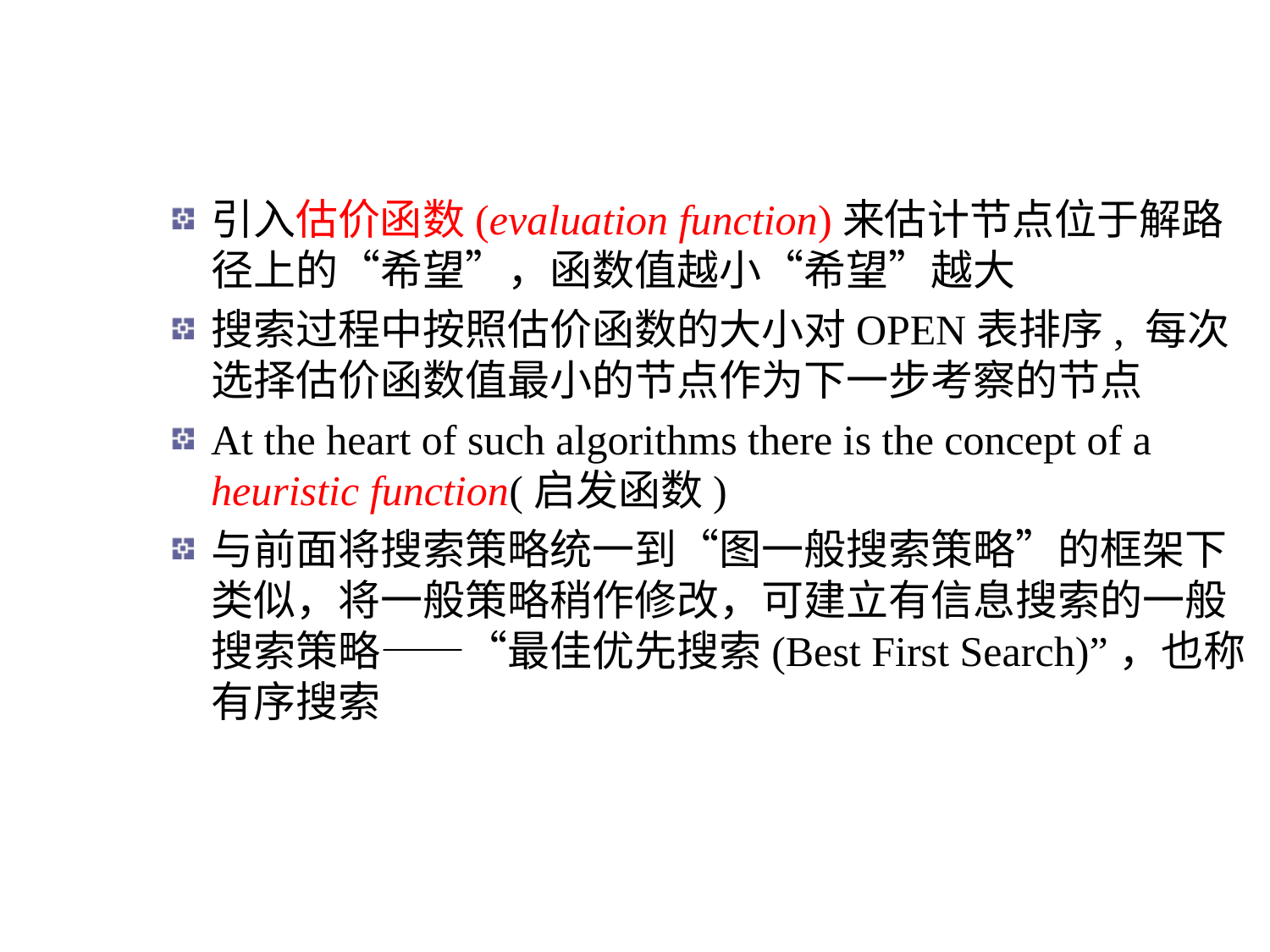

引入估价函数(evaluation function)来估计节点位于解路径上的“希望”，函数值越小“希望”越大
搜索过程中按照估价函数的大小对OPEN表排序, 每次选择估价函数值最小的节点作为下一步考察的节点
At the heart of such algorithms there is the concept of a heuristic function(启发函数)
与前面将搜索策略统一到“图一般搜索策略”的框架下类似，将一般策略稍作修改，可建立有信息搜索的一般搜索策略——“最佳优先搜索(Best First Search)”，也称有序搜索